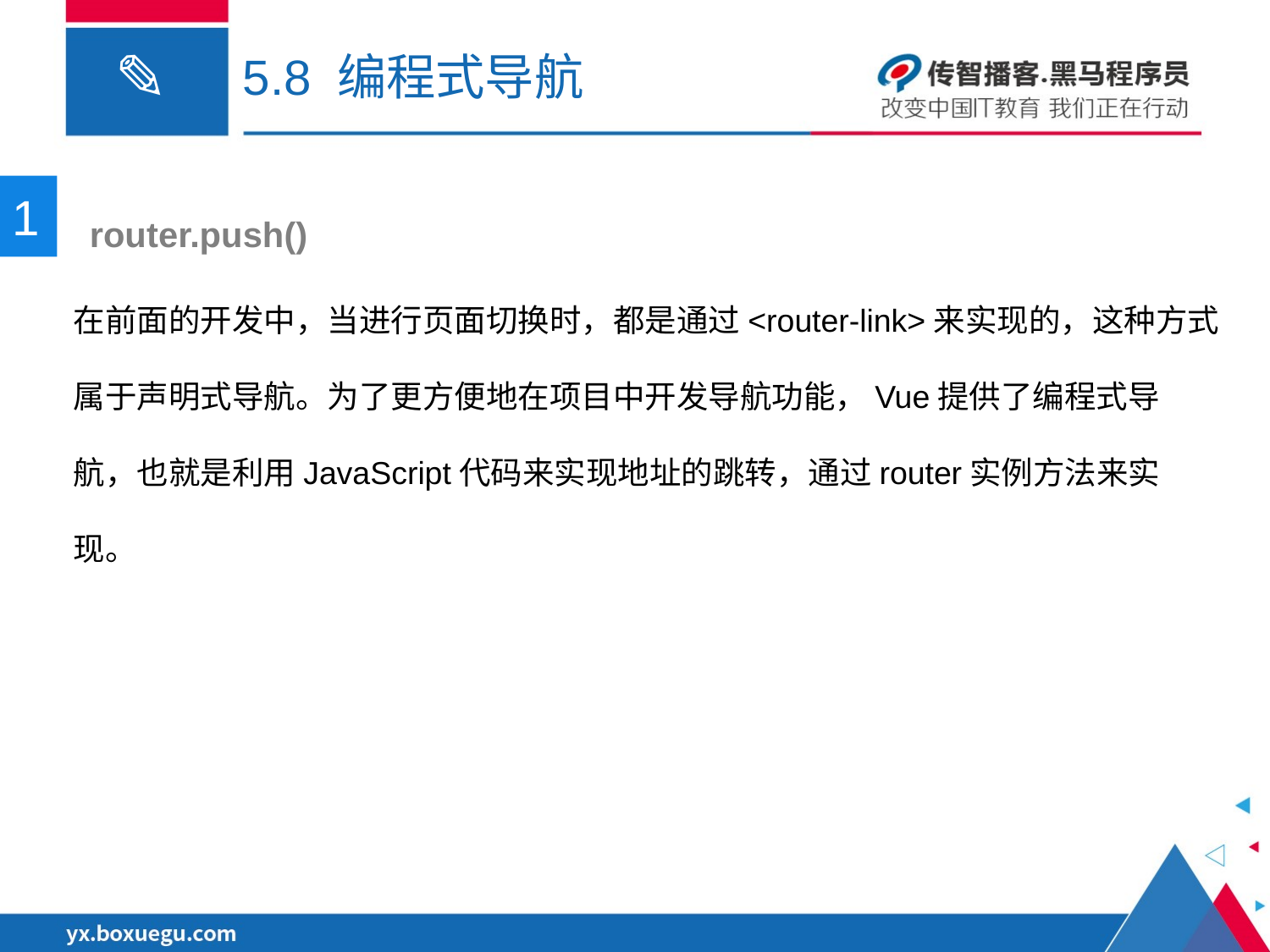

# 5.8 编程式导航

1
  router.push()
在前面的开发中，当进行页面切换时，都是通过<router-link>来实现的，这种方式属于声明式导航。为了更方便地在项目中开发导航功能，Vue提供了编程式导航，也就是利用JavaScript代码来实现地址的跳转，通过router实例方法来实现。